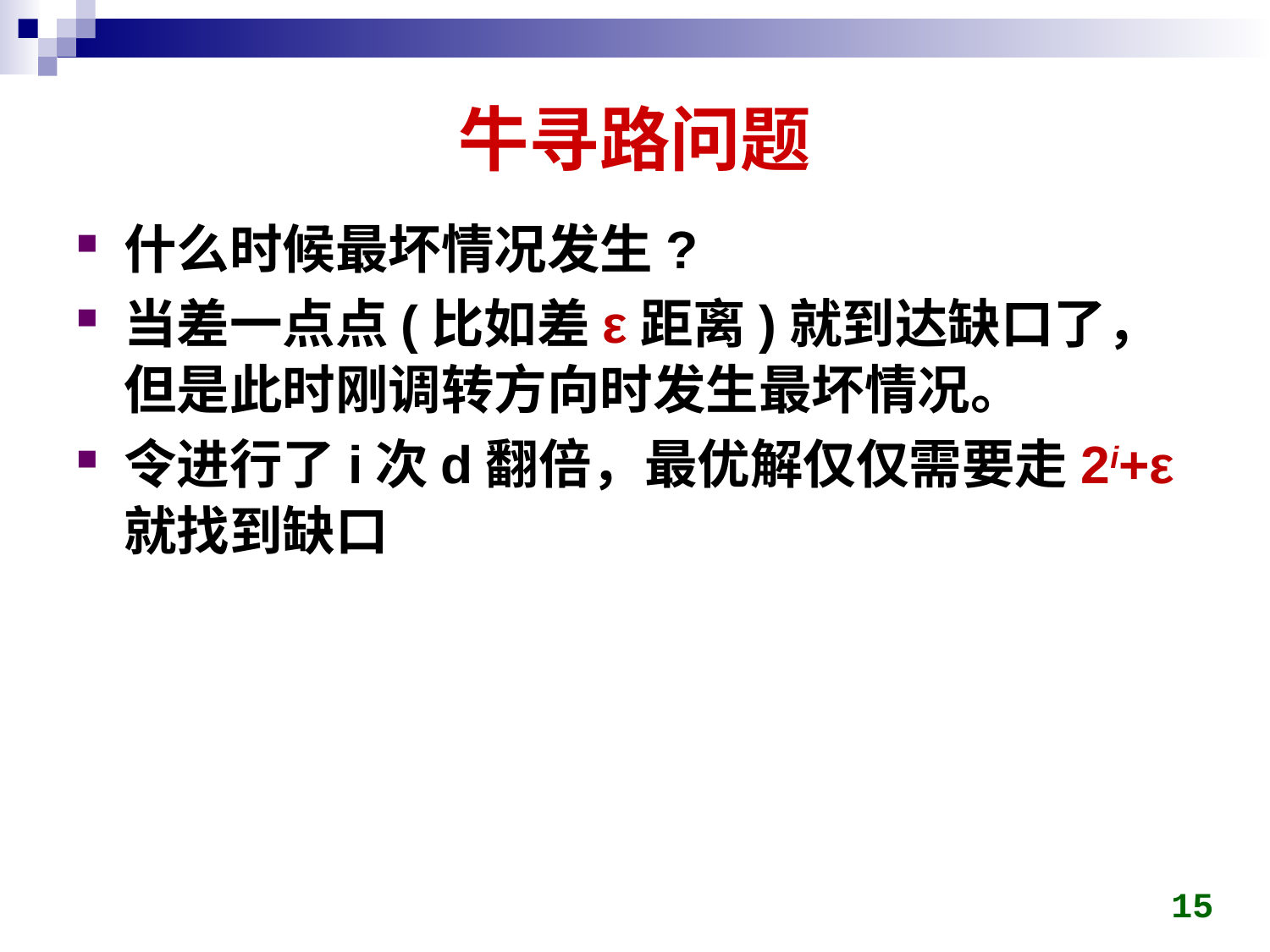

# 牛寻路问题
什么时候最坏情况发生?
当差一点点(比如差ε距离)就到达缺口了，但是此时刚调转方向时发生最坏情况。
令进行了i次d翻倍，最优解仅仅需要走2i+ε 就找到缺口
15